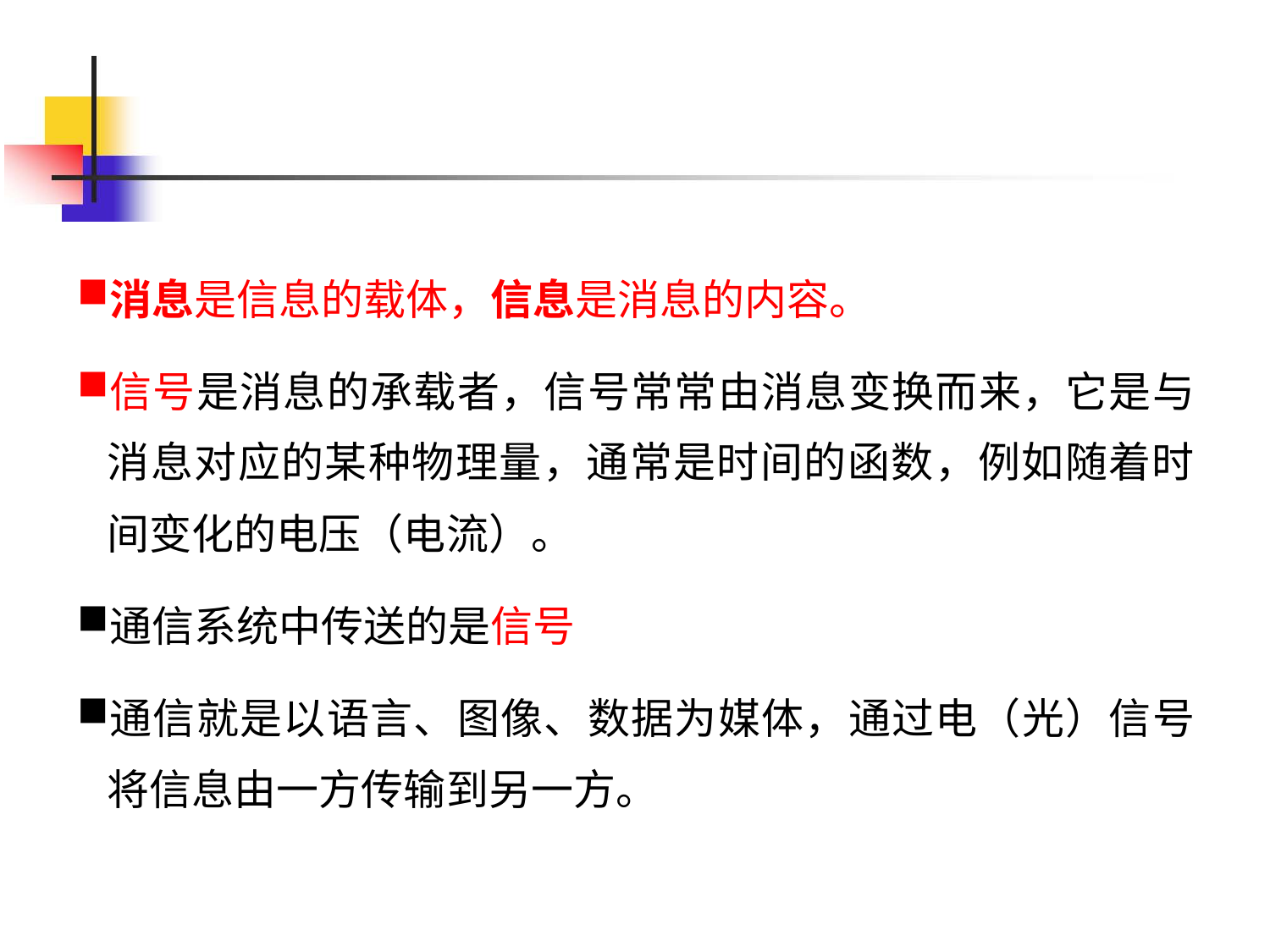

消息是信息的载体，信息是消息的内容。
信号是消息的承载者，信号常常由消息变换而来，它是与消息对应的某种物理量，通常是时间的函数，例如随着时间变化的电压（电流）。
通信系统中传送的是信号
通信就是以语言、图像、数据为媒体，通过电（光）信号将信息由一方传输到另一方。